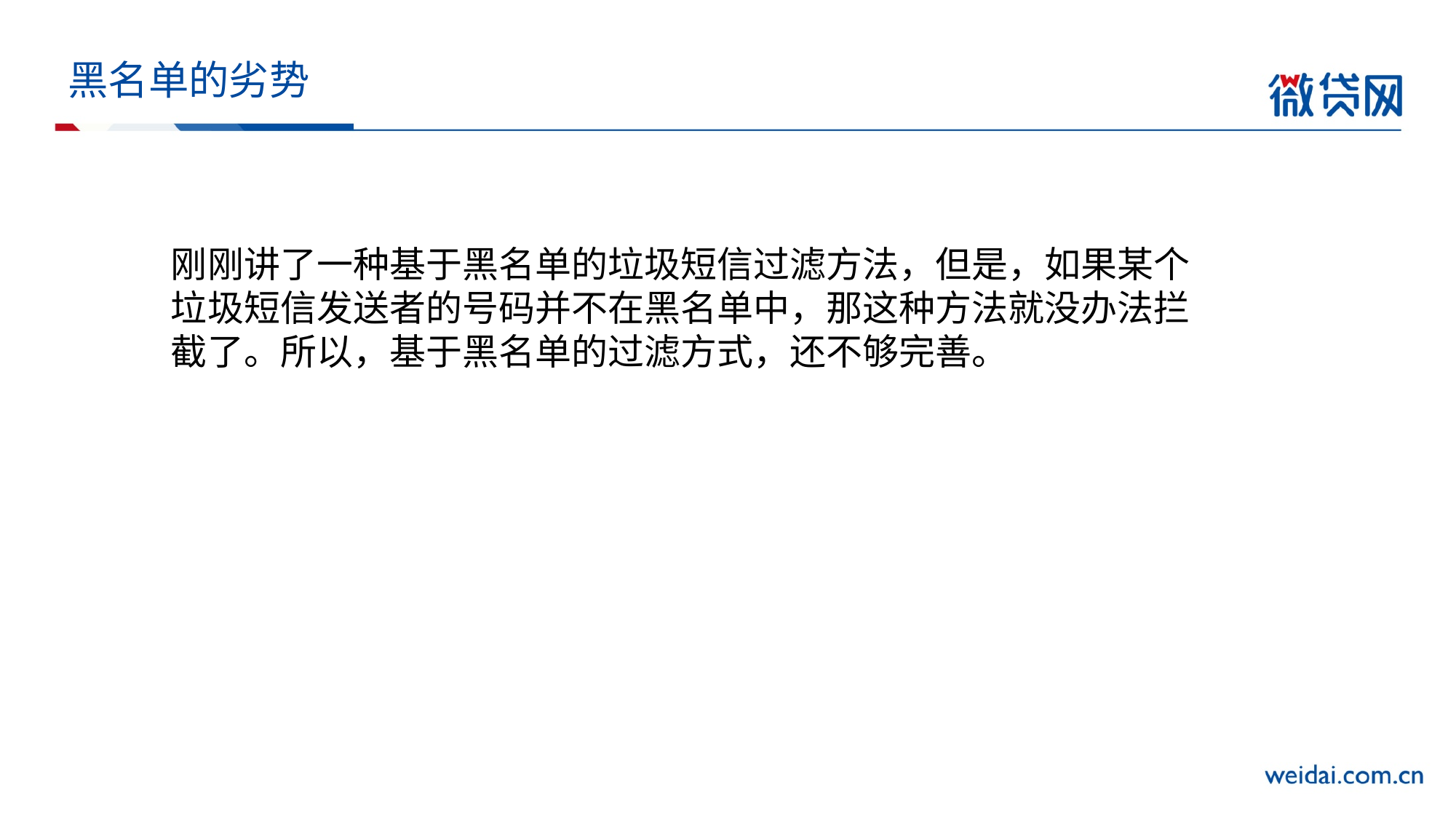

# 黑名单的劣势
刚刚讲了一种基于黑名单的垃圾短信过滤方法，但是，如果某个垃圾短信发送者的号码并不在黑名单中，那这种方法就没办法拦截了。所以，基于黑名单的过滤方式，还不够完善。